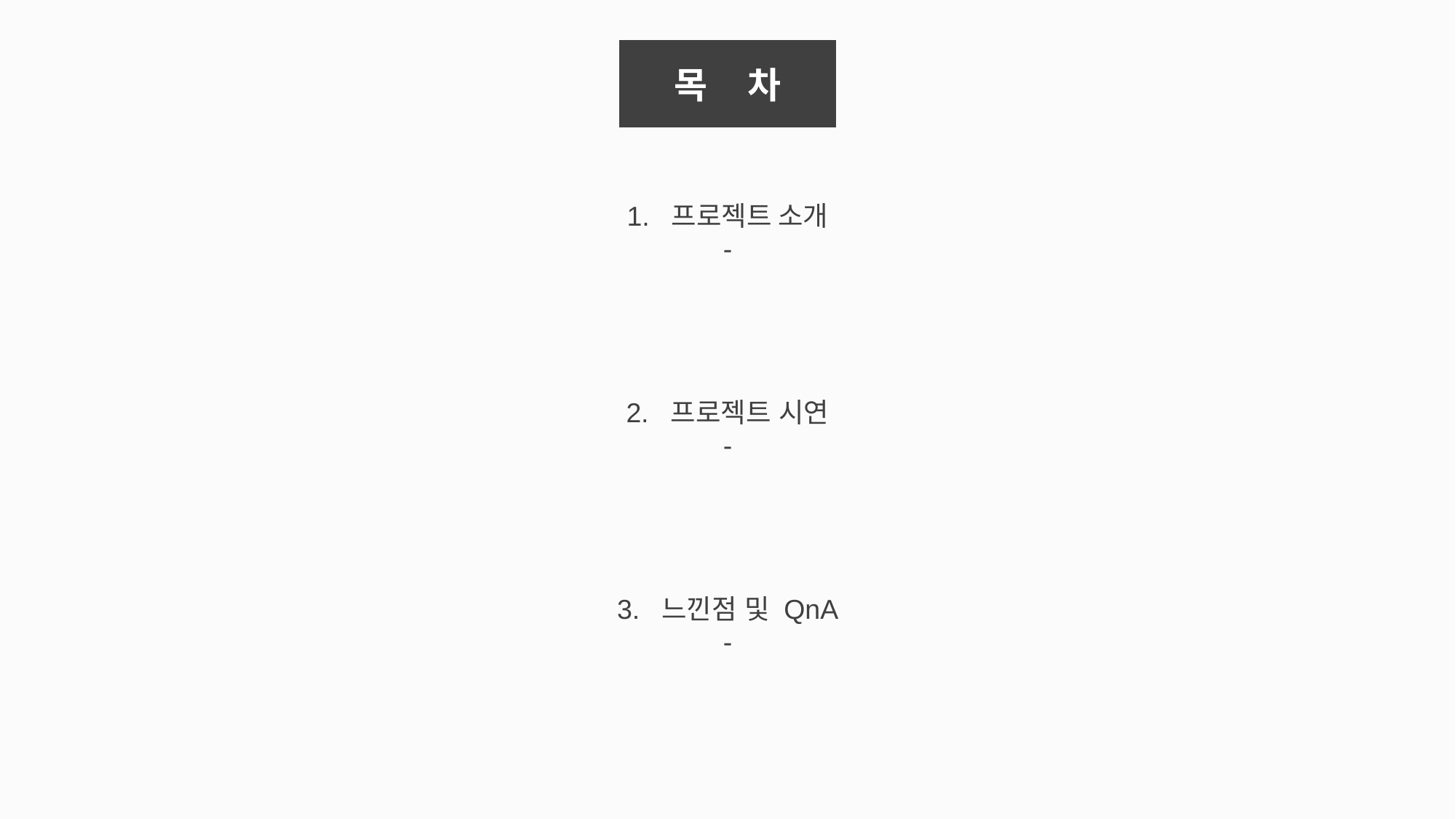

목    차
1.  프로젝트 소개
-

2.  프로젝트 시연
-

3.  느낀점 및 QnA
-